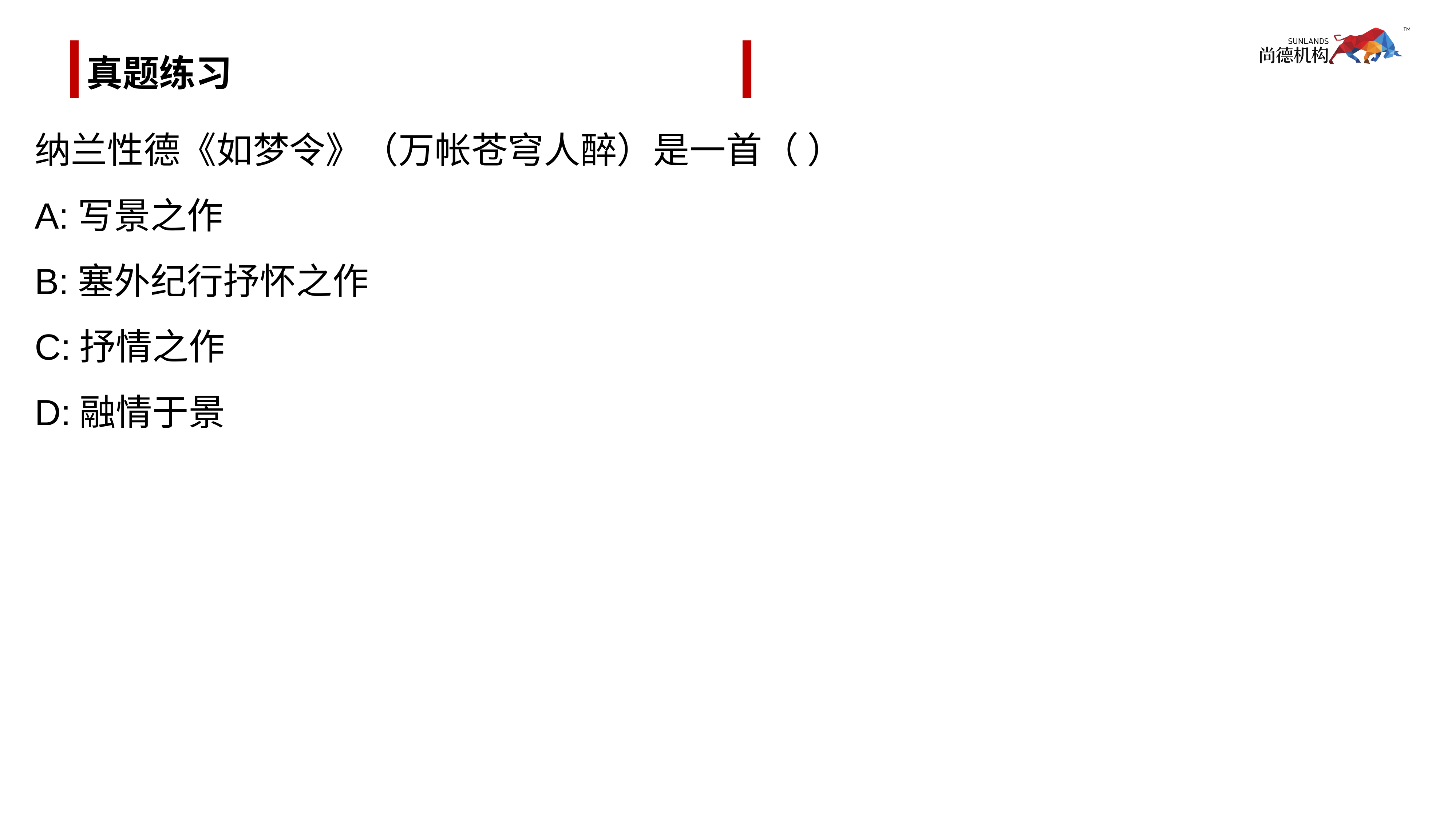

# 真题练习
纳兰性德《如梦令》（万帐苍穹人醉）是一首（ ）
A:写景之作
B:塞外纪行抒怀之作
C:抒情之作
D:融情于景